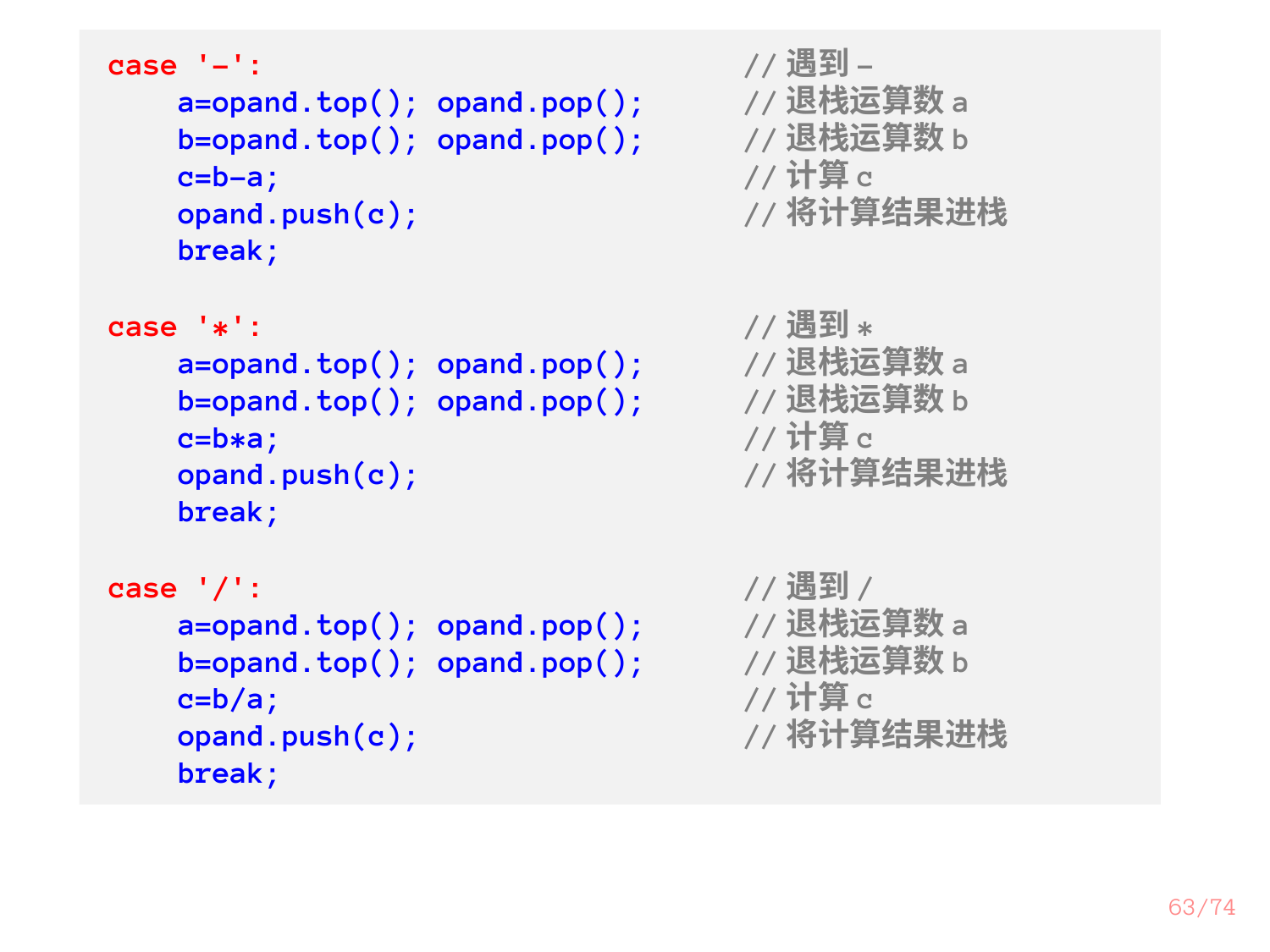

case '-':				//遇到-
    a=opand.top(); opand.pop();	//退栈运算数a
    b=opand.top(); opand.pop();	//退栈运算数b
    c=b-a;				//计算c
    opand.push(c);			//将计算结果进栈
    break;
case '*':				//遇到*
    a=opand.top(); opand.pop();	//退栈运算数a
    b=opand.top(); opand.pop();	//退栈运算数b
    c=b*a;				//计算c
    opand.push(c);			//将计算结果进栈
    break;
case '/':				//遇到/
    a=opand.top(); opand.pop();	//退栈运算数a
    b=opand.top(); opand.pop();	//退栈运算数b
    c=b/a;				//计算c
    opand.push(c);			//将计算结果进栈
    break;
63/74